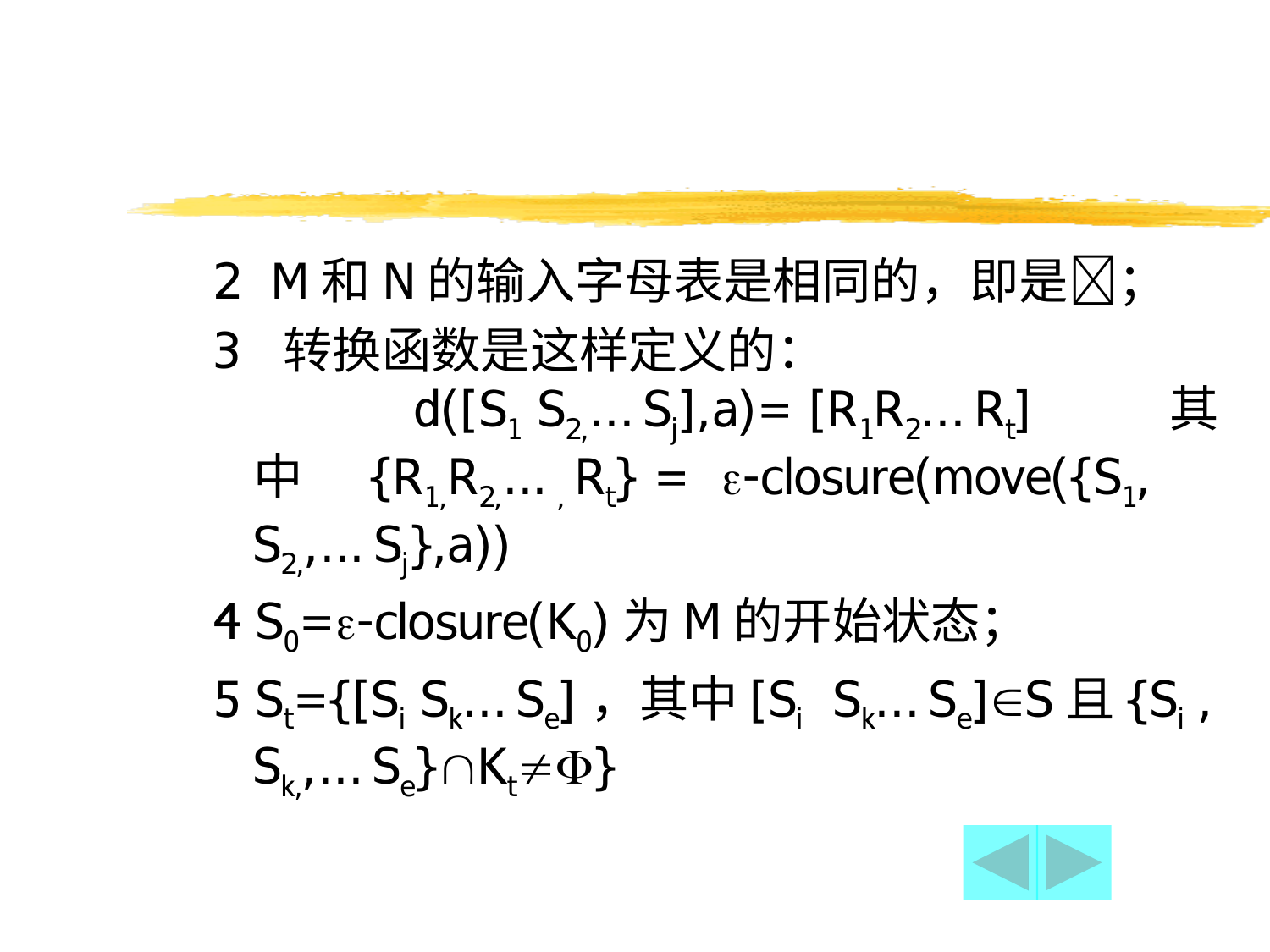

#
2  M和N的输入字母表是相同的，即是∑；
3  转换函数是这样定义的：                                      	  d([S1 S2,... Sj],a)= [R1R2... Rt]	 其中     {R1,R2,... , Rt} =  ε-closure(move({S1, S2,,... Sj},a))
4 S0=ε-closure(K0)为M的开始状态；
5 St={[Si Sk... Se]，其中[Si  Sk... Se]∈S且{Si , Sk,,... Se}∩Kt≠Φ}